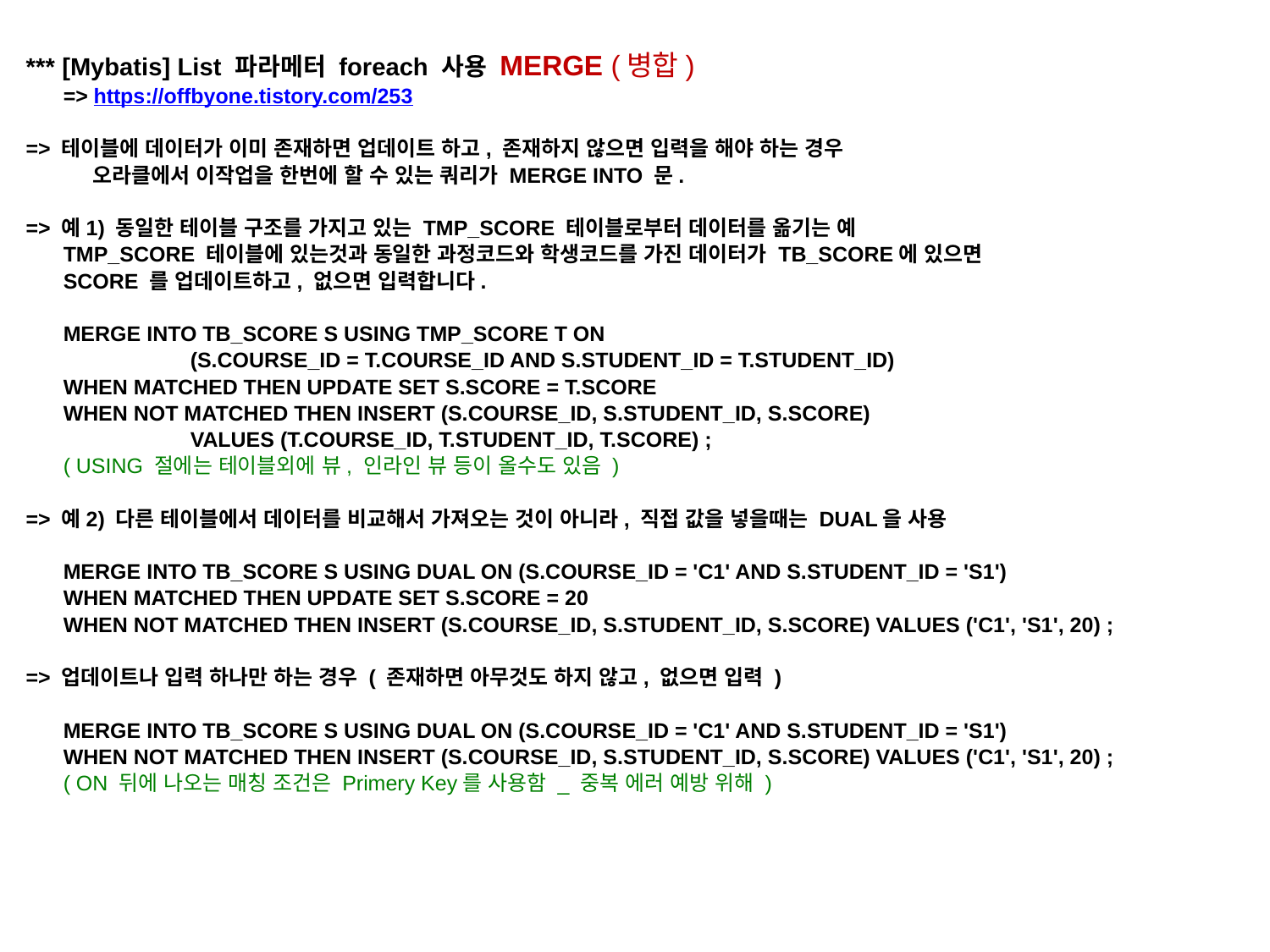

*** [Mybatis] List 파라메터 foreach 사용 MERGE (병합)
=> https://offbyone.tistory.com/253
=> 테이블에 데이터가 이미 존재하면 업데이트 하고, 존재하지 않으면 입력을 해야 하는 경우
     오라클에서 이작업을 한번에 할 수 있는 쿼리가 MERGE INTO 문.

=> 예1) 동일한 테이블 구조를 가지고 있는 TMP_SCORE 테이블로부터 데이터를 옮기는 예
TMP_SCORE 테이블에 있는것과 동일한 과정코드와 학생코드를 가진 데이터가 TB_SCORE에 있으면
SCORE 를 업데이트하고, 없으면 입력합니다.
MERGE INTO TB_SCORE S USING TMP_SCORE T ON
	(S.COURSE_ID = T.COURSE_ID AND S.STUDENT_ID = T.STUDENT_ID)
WHEN MATCHED THEN UPDATE SET S.SCORE = T.SCORE
WHEN NOT MATCHED THEN INSERT (S.COURSE_ID, S.STUDENT_ID, S.SCORE)
	VALUES (T.COURSE_ID, T.STUDENT_ID, T.SCORE) ;
( USING 절에는 테이블외에 뷰, 인라인 뷰 등이 올수도 있음 )

=> 예2) 다른 테이블에서 데이터를 비교해서 가져오는 것이 아니라, 직접 값을 넣을때는 DUAL을 사용
MERGE INTO TB_SCORE S USING DUAL ON (S.COURSE_ID = 'C1' AND S.STUDENT_ID = 'S1')
WHEN MATCHED THEN UPDATE SET S.SCORE = 20
WHEN NOT MATCHED THEN INSERT (S.COURSE_ID, S.STUDENT_ID, S.SCORE) VALUES ('C1', 'S1', 20) ;
=> 업데이트나 입력 하나만 하는 경우 ( 존재하면 아무것도 하지 않고, 없으면 입력 )
MERGE INTO TB_SCORE S USING DUAL ON (S.COURSE_ID = 'C1' AND S.STUDENT_ID = 'S1')
WHEN NOT MATCHED THEN INSERT (S.COURSE_ID, S.STUDENT_ID, S.SCORE) VALUES ('C1', 'S1', 20) ;
( ON 뒤에 나오는 매칭 조건은 Primery Key를 사용함 _ 중복 에러 예방 위해 )